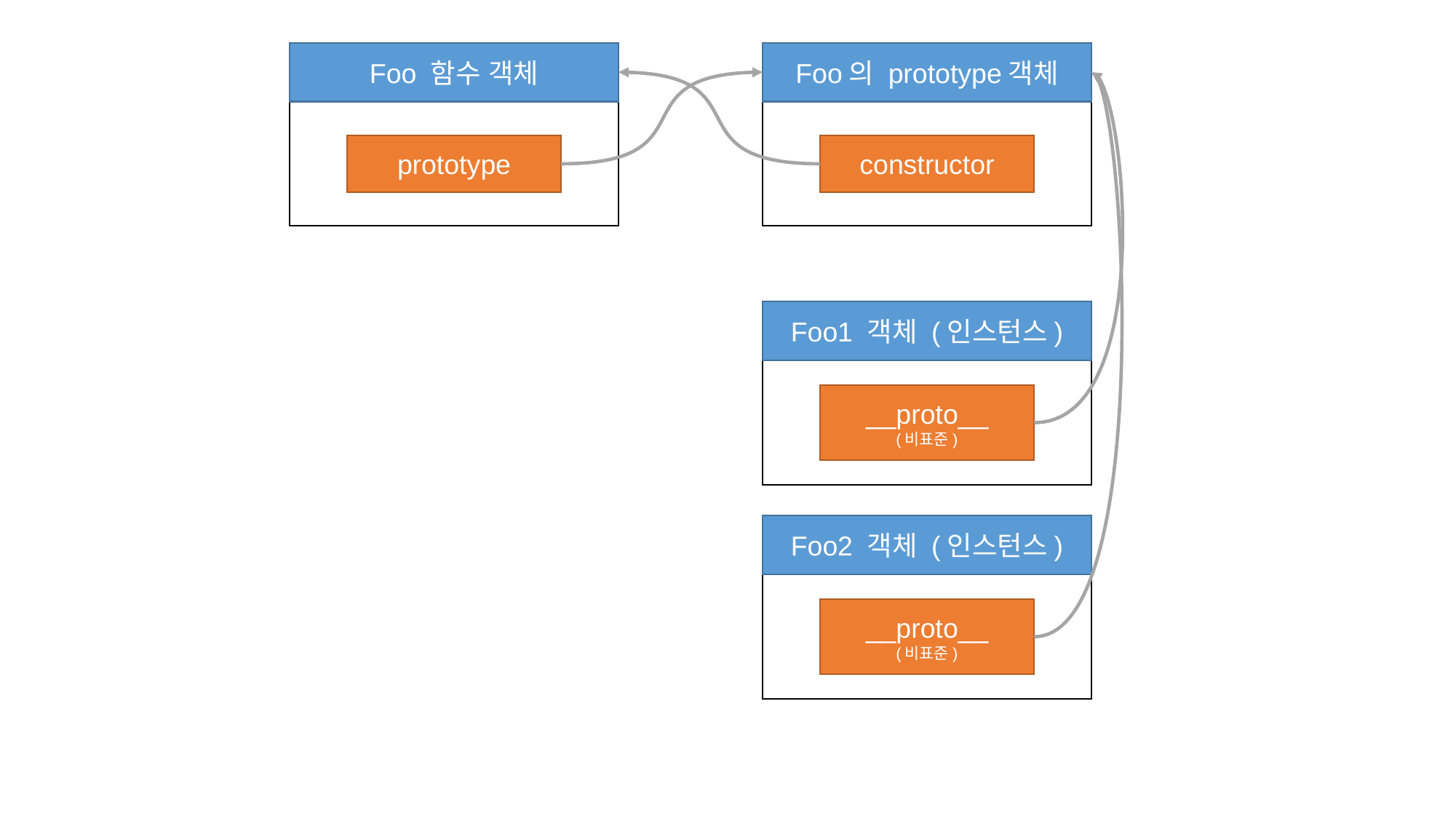

Foo 함수 객체
Foo의 prototype객체

prototype
constructor
Foo1 객체 (인스턴스)

__proto__
(비표준)
Foo2 객체 (인스턴스)

__proto__
(비표준)